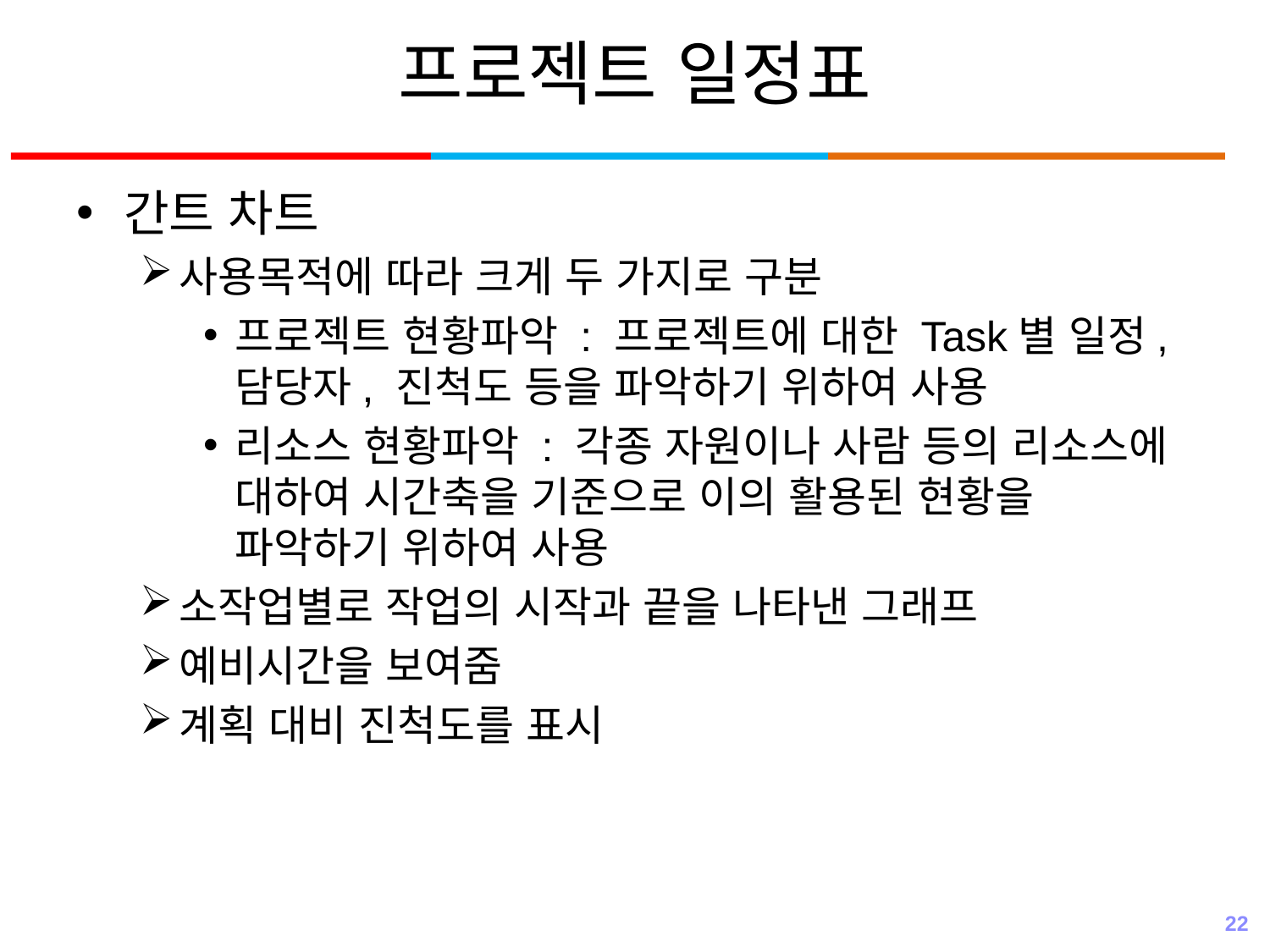

# 프로젝트 일정표
간트 차트
사용목적에 따라 크게 두 가지로 구분
프로젝트 현황파악 : 프로젝트에 대한 Task별 일정, 담당자, 진척도 등을 파악하기 위하여 사용
리소스 현황파악 : 각종 자원이나 사람 등의 리소스에 대하여 시간축을 기준으로 이의 활용된 현황을 파악하기 위하여 사용
소작업별로 작업의 시작과 끝을 나타낸 그래프
예비시간을 보여줌
계획 대비 진척도를 표시
22